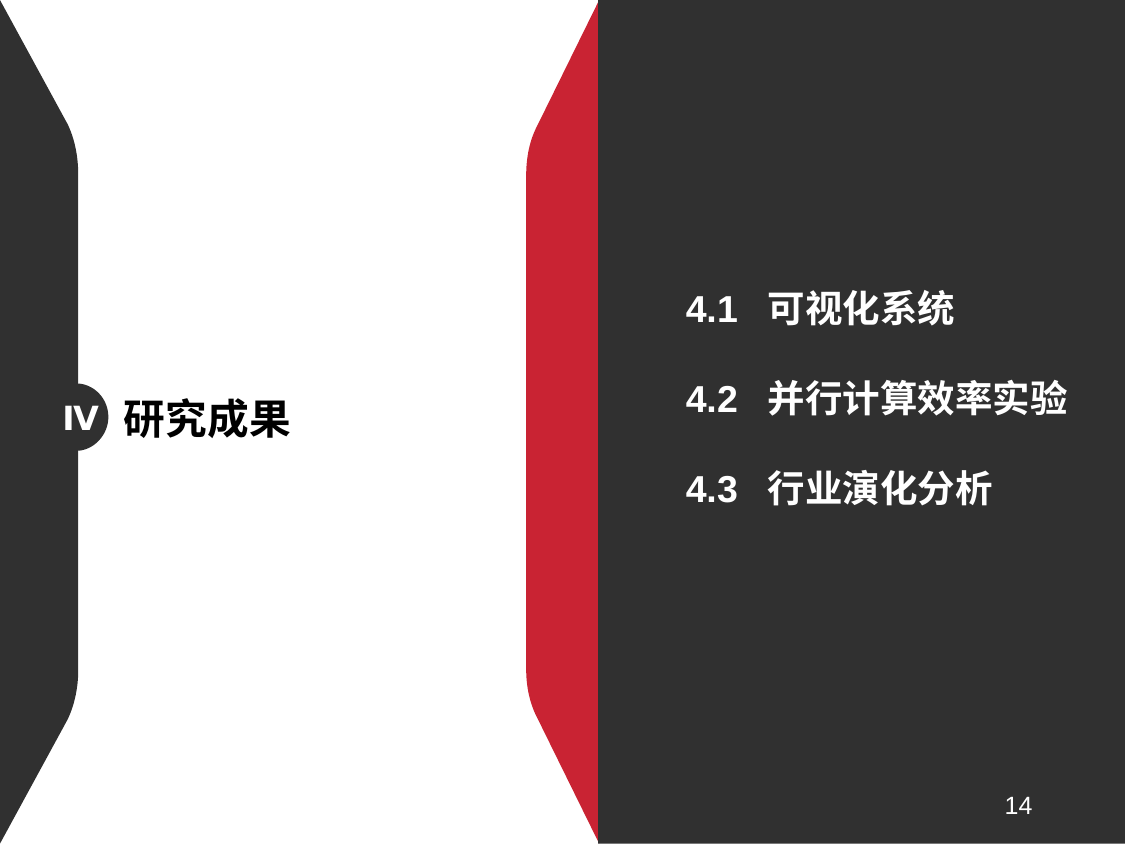

4.1  可视化系统

4.2  并行计算效率实验

4.3  行业演化分析

Ⅳ
研究成果
14